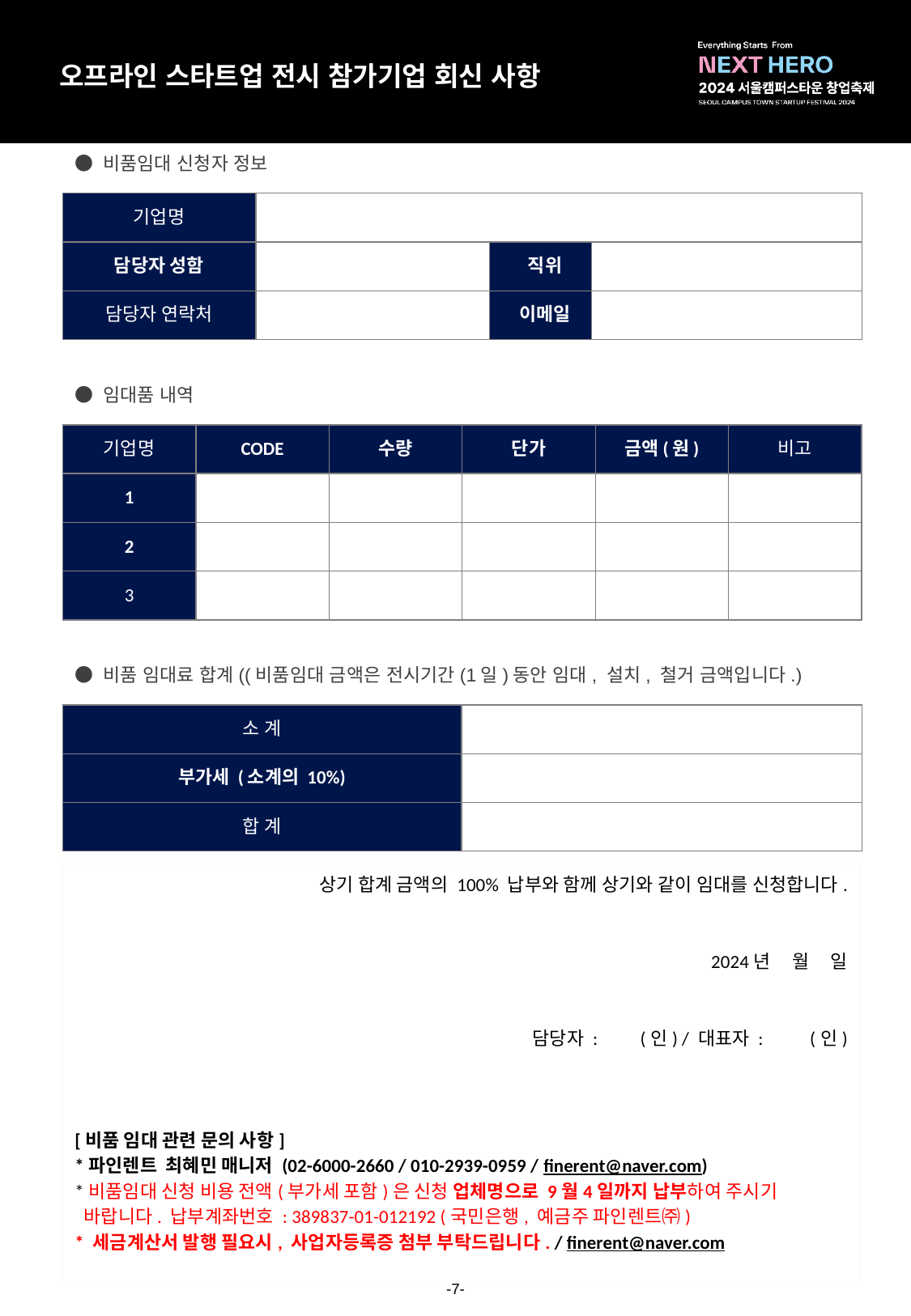

오프라인 스타트업 전시 참가기업 회신 사항
● 비품임대 신청자 정보
| 기업명 |  |  |  |
| --- | --- | --- | --- |
| 담당자 성함 |  | 직위 |  |
| 담당자 연락처 |  | 이메일 |  |
● 임대품 내역
| 기업명 | CODE | 수량 | 단가 | 금액(원) | 비고 |
| --- | --- | --- | --- | --- | --- |
| 1 |  |  |  |  |  |
| 2 |  |  |  |  |  |
| 3 |  |  |  |  |  |
● 비품 임대료 합계((비품임대 금액은 전시기간(1일)동안 임대, 설치, 철거 금액입니다.)
| 소 계 |  |
| --- | --- |
| 부가세 (소계의 10%) |  |
| 합 계 |  |
상기 합계 금액의 100% 납부와 함께 상기와 같이 임대를 신청합니다.

2024년     월     일

담당자 :          (인) / 대표자 :           (인)

[비품 임대 관련 문의 사항]
*파인렌트  최혜민 매니저 (02-6000-2660 / 010-2939-0959 / finerent@naver.com)
*비품임대 신청 비용 전액(부가세 포함)은 신청 업체명으로 9월4일까지 납부하여 주시기 바랍니다. 납부계좌번호 : 389837-01-012192 (국민은행, 예금주 파인렌트㈜)
* 세금계산서 발행 필요시, 사업자등록증 첨부 부탁드립니다. / finerent@naver.com

-7-